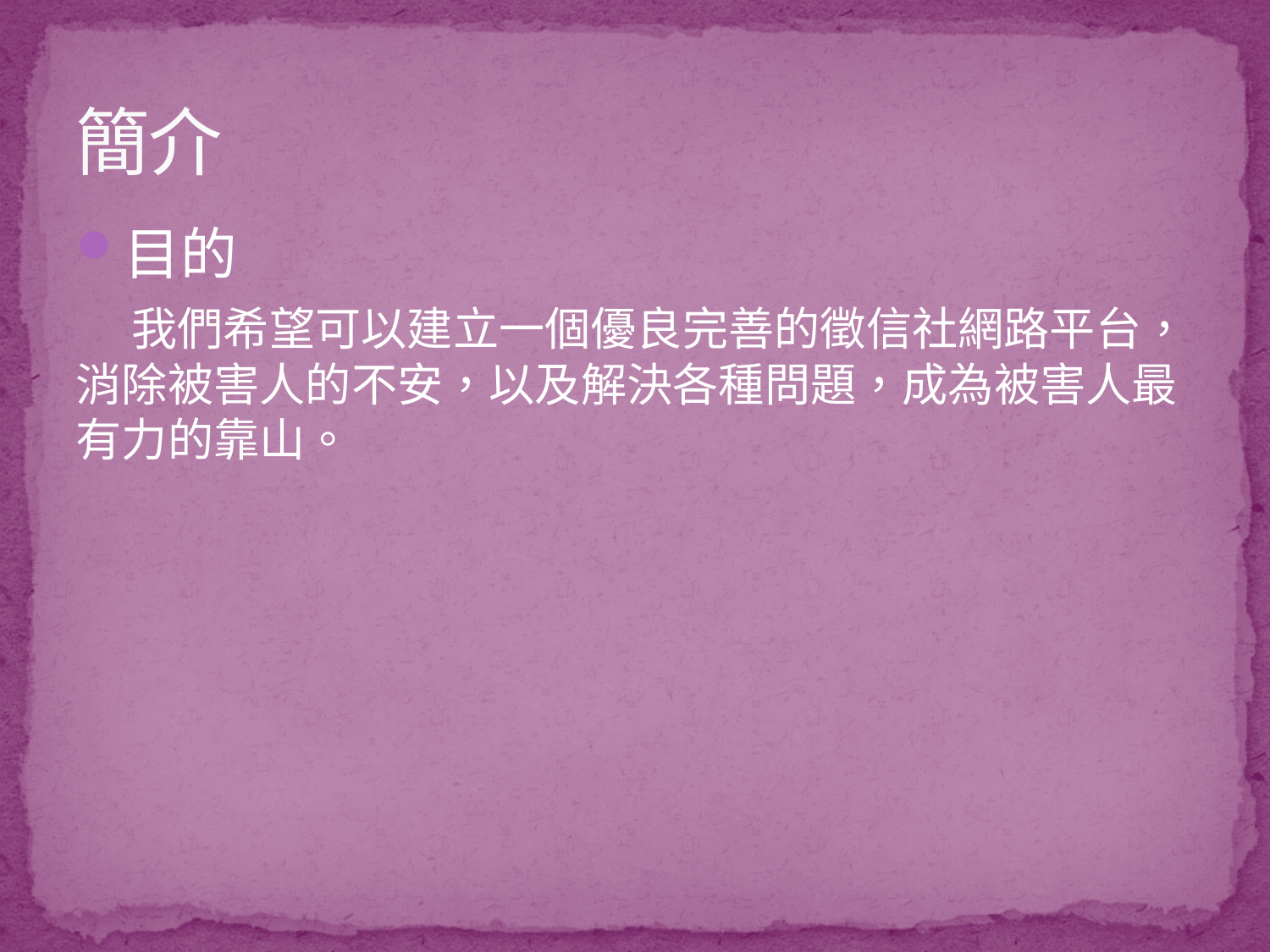

# 簡介
目的
    我們希望可以建立一個優良完善的徵信社網路平台，消除被害人的不安，以及解決各種問題，成為被害人最有力的靠山。